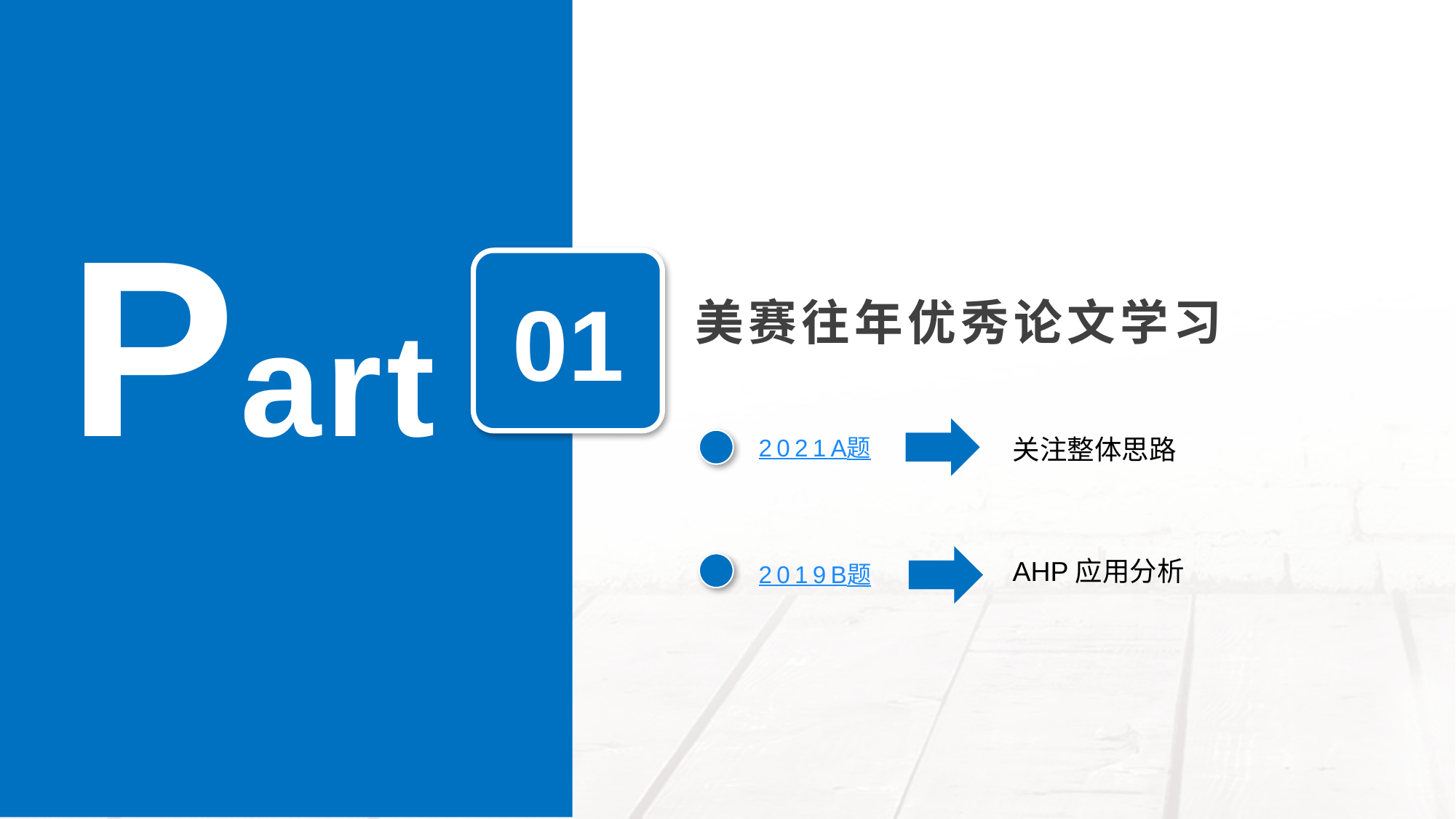

Part

01
美赛往年优秀论文学习

2021A题
关注整体思路

AHP应用分析

2019B题